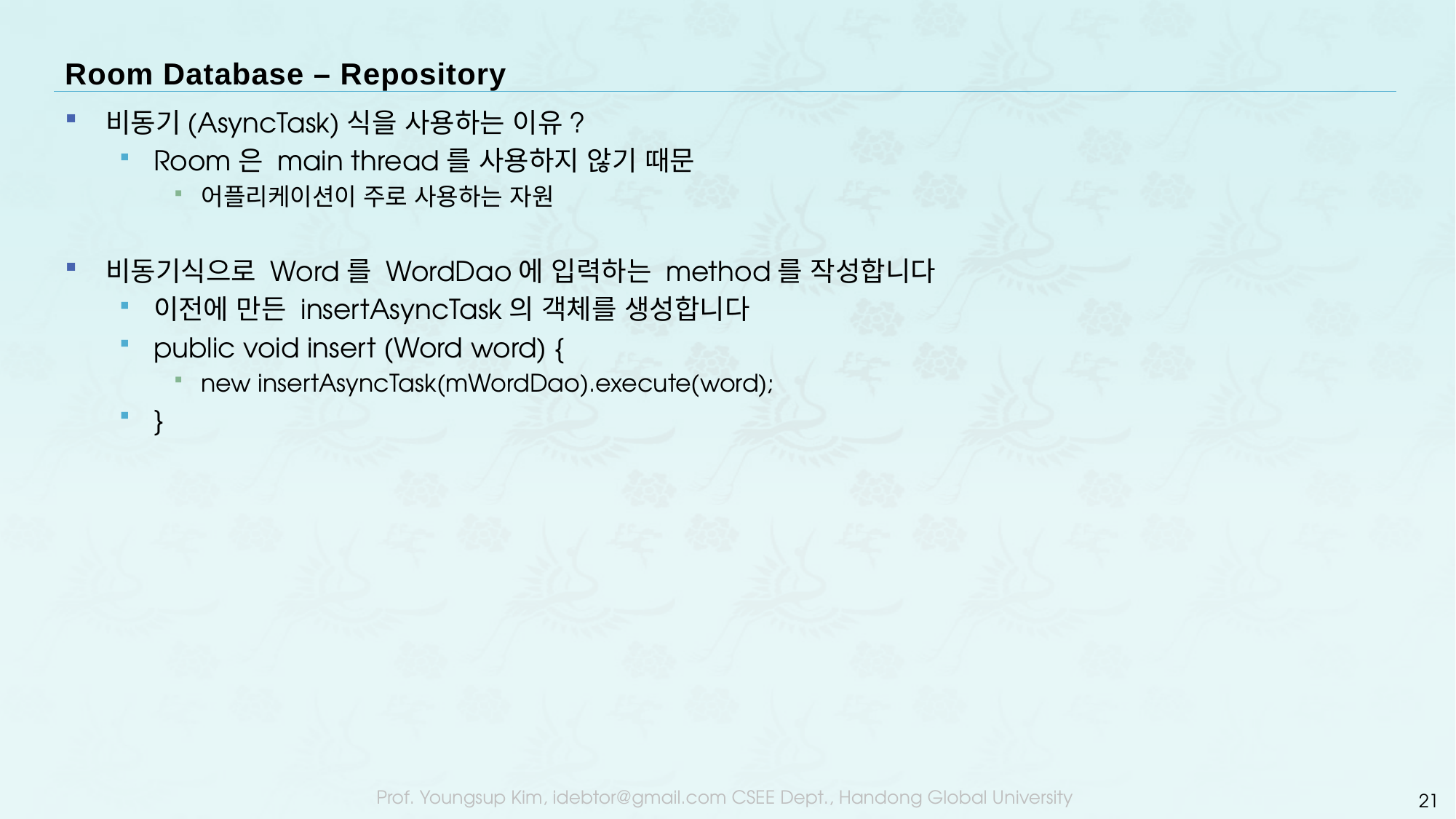

# Room Database – Repository
비동기(AsyncTask)식을 사용하는 이유?
Room은 main thread를 사용하지 않기 때문
어플리케이션이 주로 사용하는 자원

비동기식으로 Word를 WordDao에 입력하는 method를 작성합니다
이전에 만든 insertAsyncTask의 객체를 생성합니다
public void insert (Word word) {
new insertAsyncTask(mWordDao).execute(word);
}

21